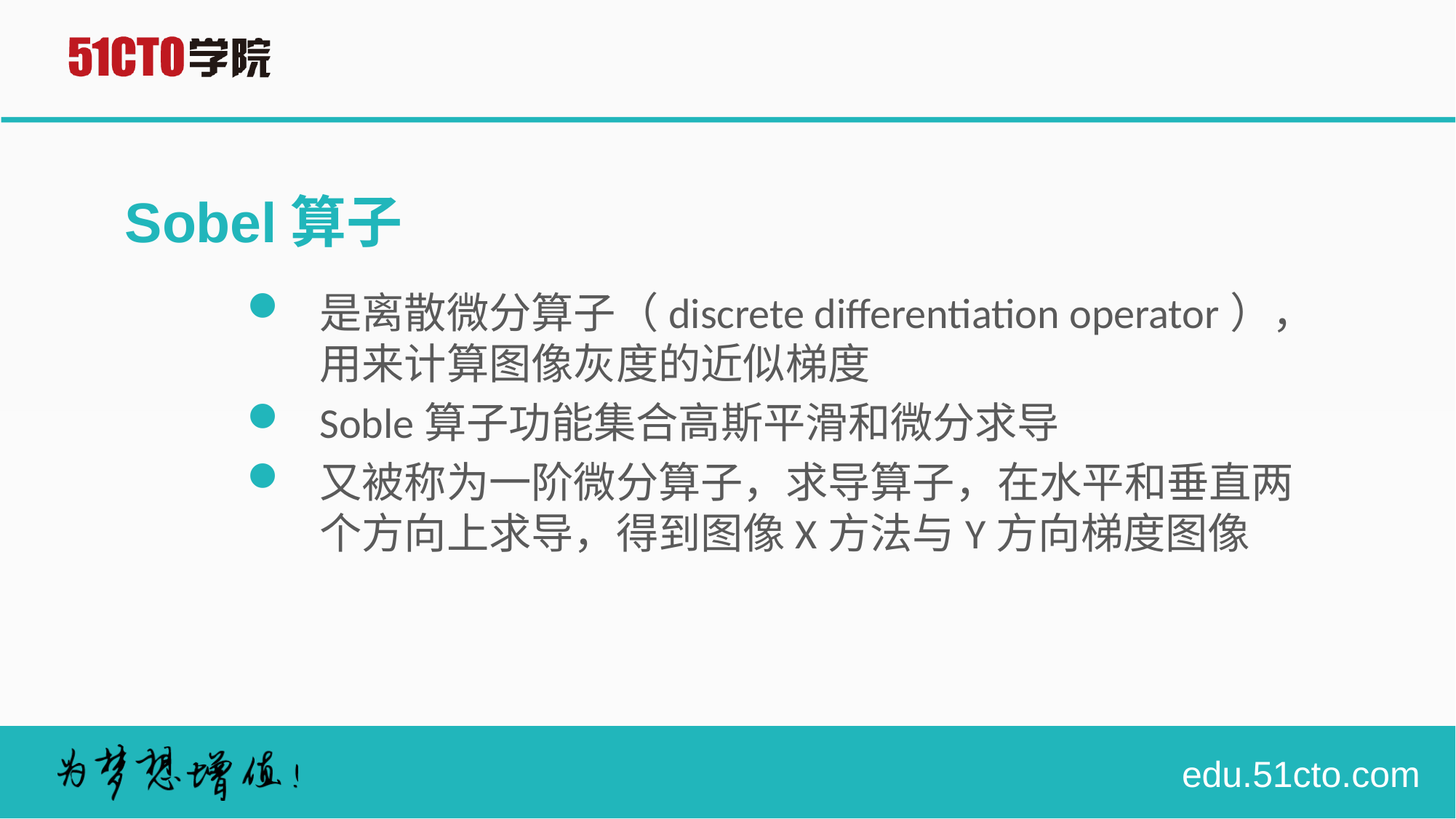

# Sobel算子
是离散微分算子（discrete differentiation operator），用来计算图像灰度的近似梯度
Soble算子功能集合高斯平滑和微分求导
又被称为一阶微分算子，求导算子，在水平和垂直两个方向上求导，得到图像X方法与Y方向梯度图像